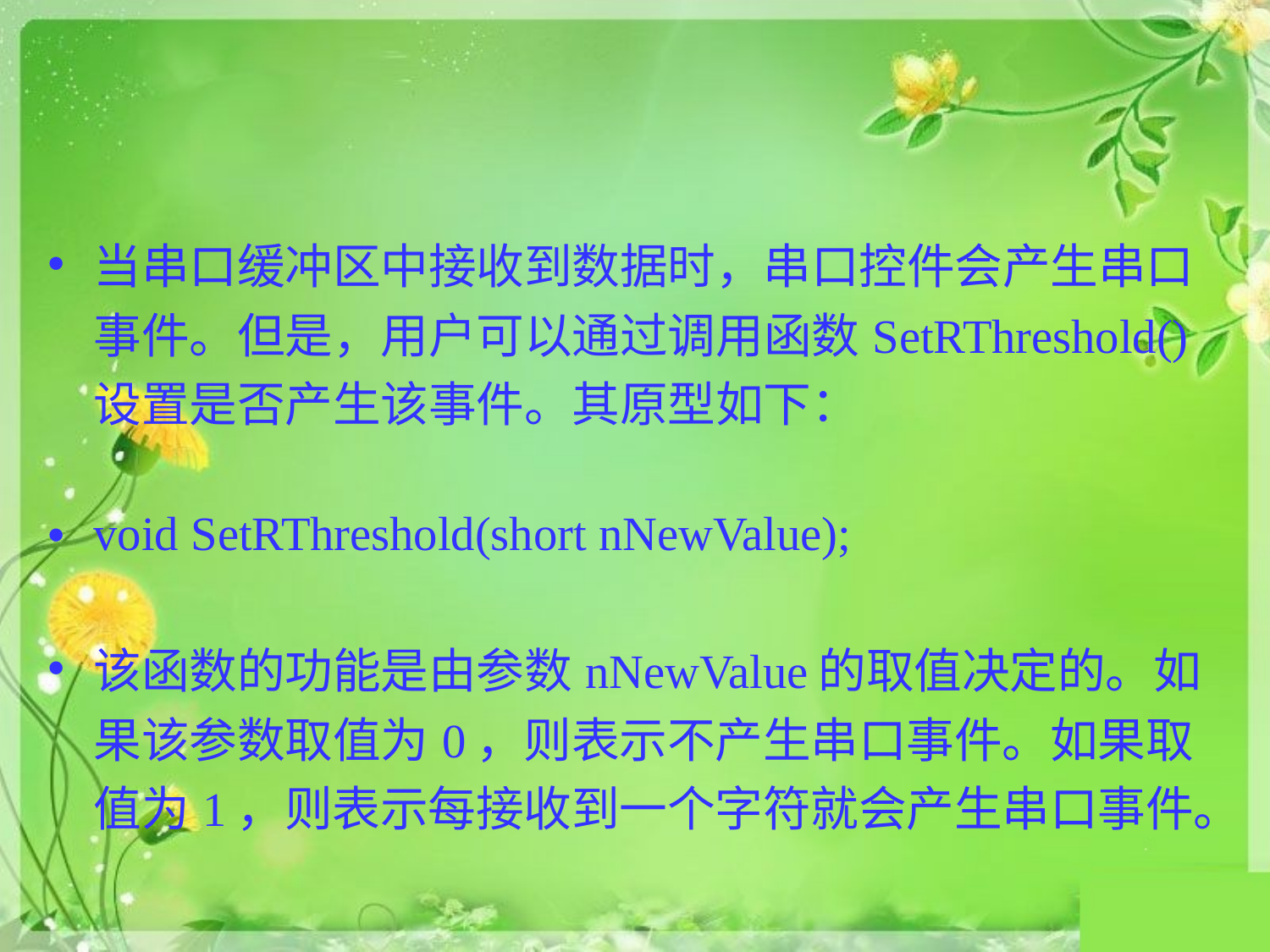

#
当串口缓冲区中接收到数据时，串口控件会产生串口事件。但是，用户可以通过调用函数SetRThreshold()设置是否产生该事件。其原型如下：

void SetRThreshold(short nNewValue);

该函数的功能是由参数nNewValue的取值决定的。如果该参数取值为0，则表示不产生串口事件。如果取值为1，则表示每接收到一个字符就会产生串口事件。